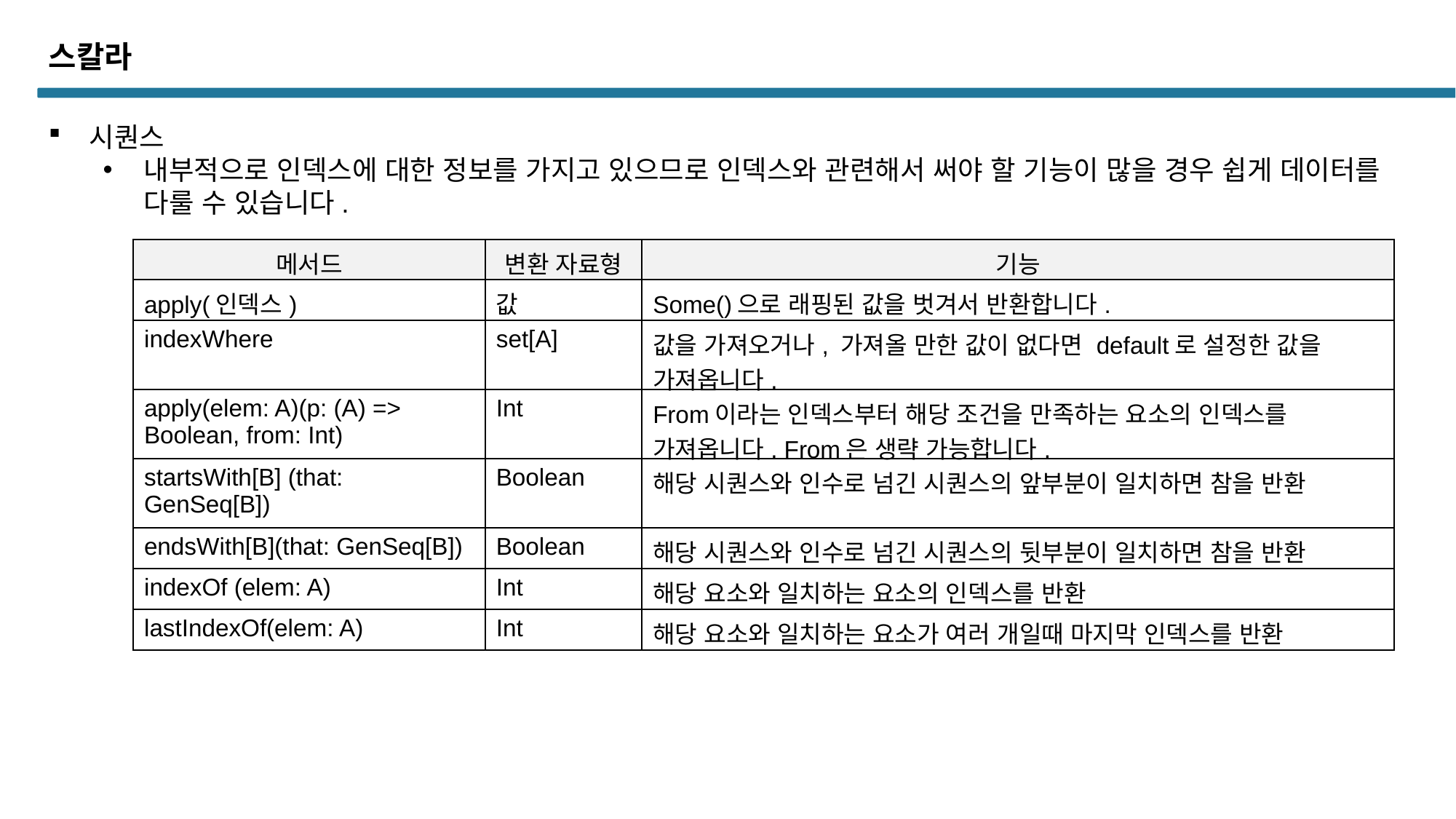

스칼라
시퀀스
내부적으로 인덱스에 대한 정보를 가지고 있으므로 인덱스와 관련해서 써야 할 기능이 많을 경우 쉽게 데이터를 다룰 수 있습니다.

| 메서드 | 변환 자료형 | 기능 |
| --- | --- | --- |
| apply(인덱스) | 값 | Some()으로 래핑된 값을 벗겨서 반환합니다. |
| indexWhere | set[A] | 값을 가져오거나, 가져올 만한 값이 없다면 default로 설정한 값을 가져옵니다. |
| apply(elem: A)(p: (A) => Boolean, from: Int) | Int | From이라는 인덱스부터 해당 조건을 만족하는 요소의 인덱스를 가져옵니다. From은 생략 가능합니다. |
| startsWith[B] (that: GenSeq[B]) | Boolean | 해당 시퀀스와 인수로 넘긴 시퀀스의 앞부분이 일치하면 참을 반환 |
| endsWith[B](that: GenSeq[B]) | Boolean | 해당 시퀀스와 인수로 넘긴 시퀀스의 뒷부분이 일치하면 참을 반환 |
| indexOf (elem: A) | Int | 해당 요소와 일치하는 요소의 인덱스를 반환 |
| lastIndexOf(elem: A) | Int | 해당 요소와 일치하는 요소가 여러 개일때 마지막 인덱스를 반환 |